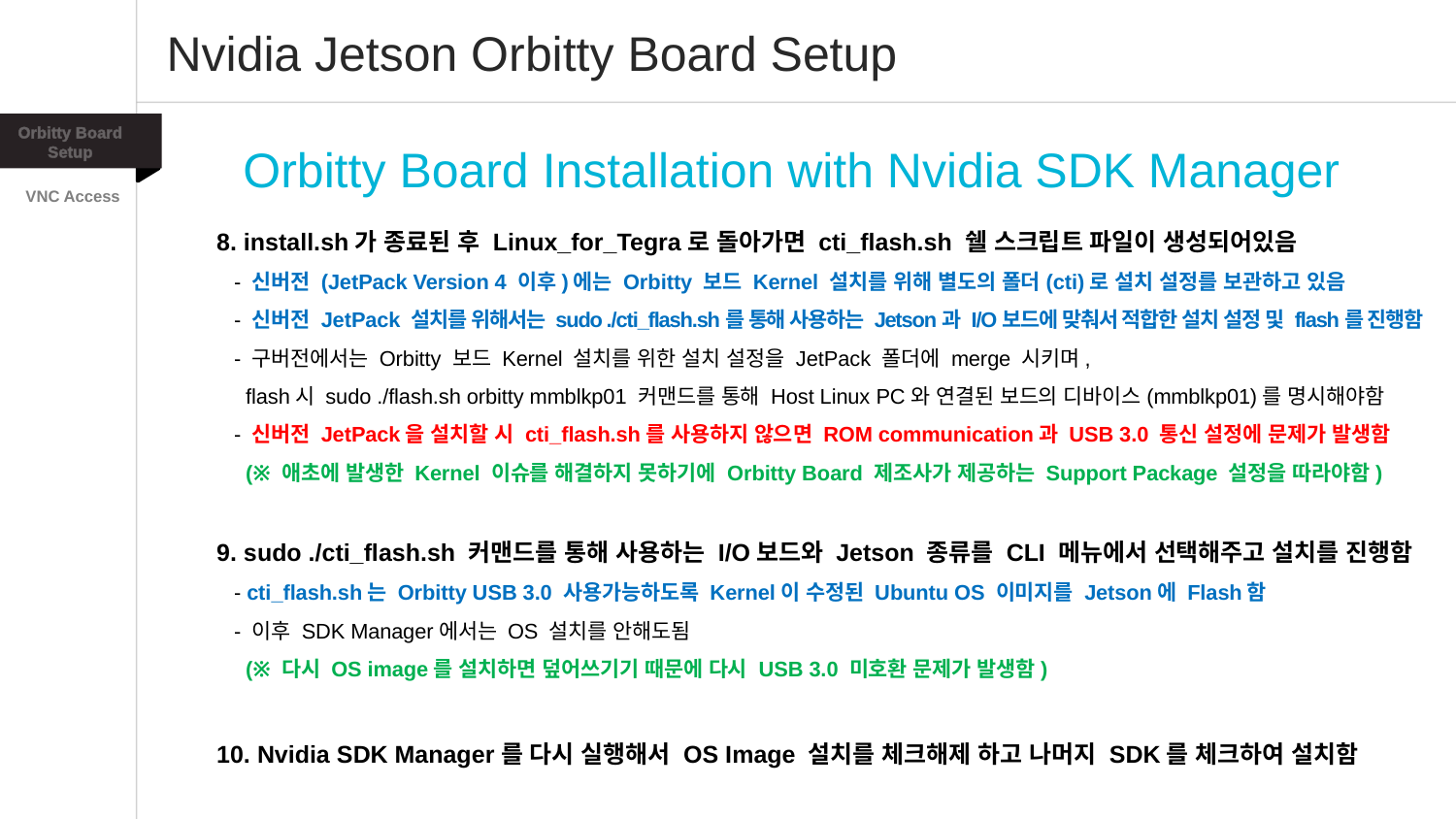

Nvidia Jetson Orbitty Board Setup
Orbitty Board Installation with Nvidia SDK Manager

Orbitty Board
Setup
VNC Access
8. install.sh가 종료된 후 Linux_for_Tegra로 돌아가면 cti_flash.sh 쉘 스크립트 파일이 생성되어있음
   - 신버전 (JetPack Version 4 이후)에는 Orbitty 보드 Kernel 설치를 위해 별도의 폴더(cti)로 설치 설정를 보관하고 있음
   - 신버전 JetPack 설치를 위해서는 sudo ./cti_flash.sh를 통해 사용하는 Jetson과 I/O보드에 맞춰서 적합한 설치 설정 및 flash를 진행함
   - 구버전에서는 Orbitty 보드 Kernel 설치를 위한 설치 설정을 JetPack 폴더에 merge 시키며,
     flash시 sudo ./flash.sh orbitty mmblkp01 커맨드를 통해 Host Linux PC와 연결된 보드의 디바이스(mmblkp01)를 명시해야함
   - 신버전 JetPack을 설치할 시 cti_flash.sh를 사용하지 않으면 ROM communication과 USB 3.0 통신 설정에 문제가 발생함
     (※ 애초에 발생한 Kernel 이슈를 해결하지 못하기에 Orbitty Board 제조사가 제공하는 Support Package 설정을 따라야함)

9. sudo ./cti_flash.sh 커맨드를 통해 사용하는 I/O보드와 Jetson 종류를 CLI 메뉴에서 선택해주고 설치를 진행함
   - cti_flash.sh는 Orbitty USB 3.0 사용가능하도록 Kernel이 수정된 Ubuntu OS 이미지를 Jetson에 Flash함
   - 이후 SDK Manager에서는 OS 설치를 안해도됨
     (※ 다시 OS image를 설치하면 덮어쓰기기 때문에 다시 USB 3.0 미호환 문제가 발생함)

10. Nvidia SDK Manager를 다시 실행해서 OS Image 설치를 체크해제 하고 나머지 SDK를 체크하여 설치함